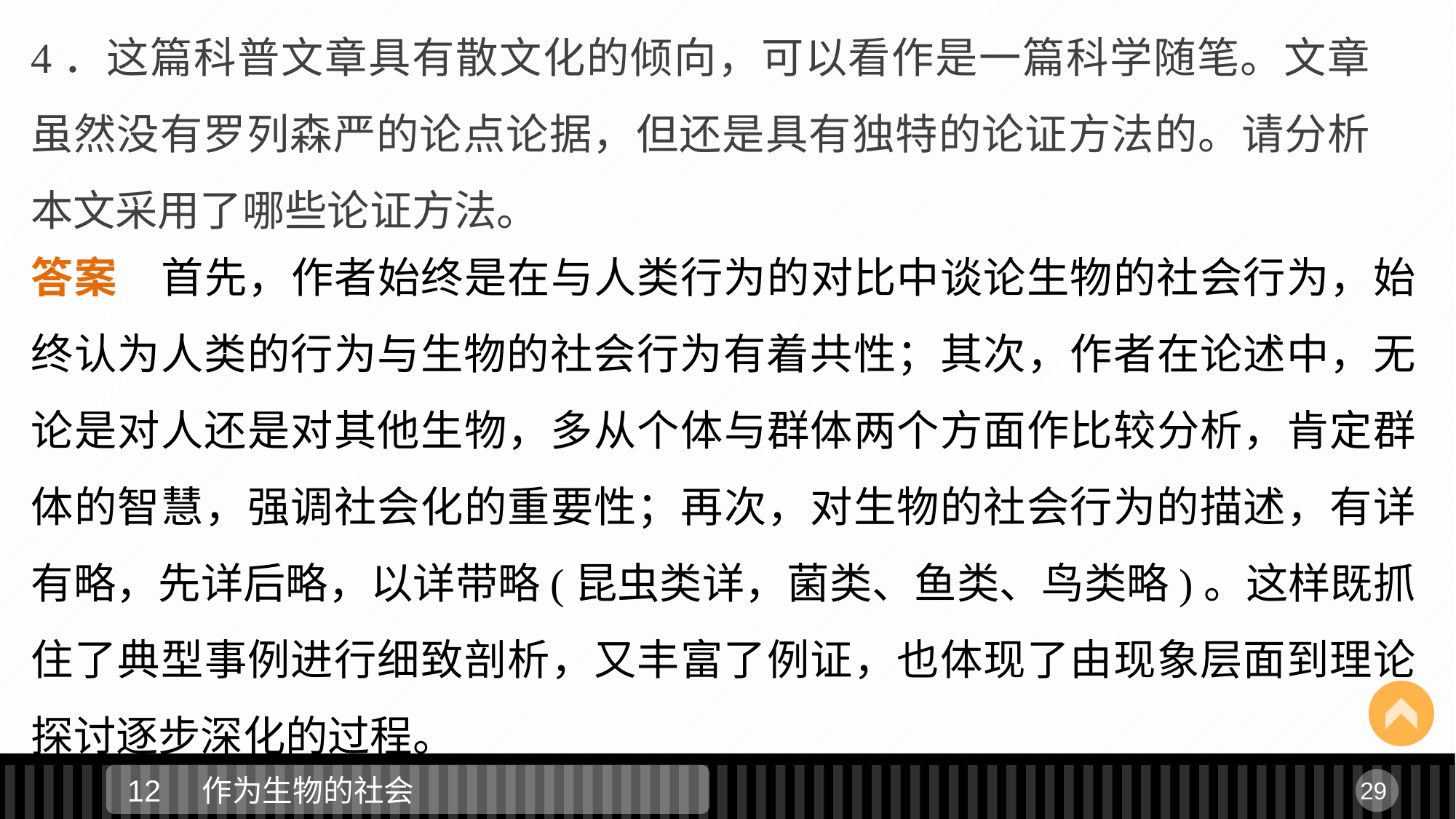

4．这篇科普文章具有散文化的倾向，可以看作是一篇科学随笔。文章虽然没有罗列森严的论点论据，但还是具有独特的论证方法的。请分析本文采用了哪些论证方法。
答案　首先，作者始终是在与人类行为的对比中谈论生物的社会行为，始终认为人类的行为与生物的社会行为有着共性；其次，作者在论述中，无论是对人还是对其他生物，多从个体与群体两个方面作比较分析，肯定群体的智慧，强调社会化的重要性；再次，对生物的社会行为的描述，有详有略，先详后略，以详带略(昆虫类详，菌类、鱼类、鸟类略)。这样既抓住了典型事例进行细致剖析，又丰富了例证，也体现了由现象层面到理论探讨逐步深化的过程。